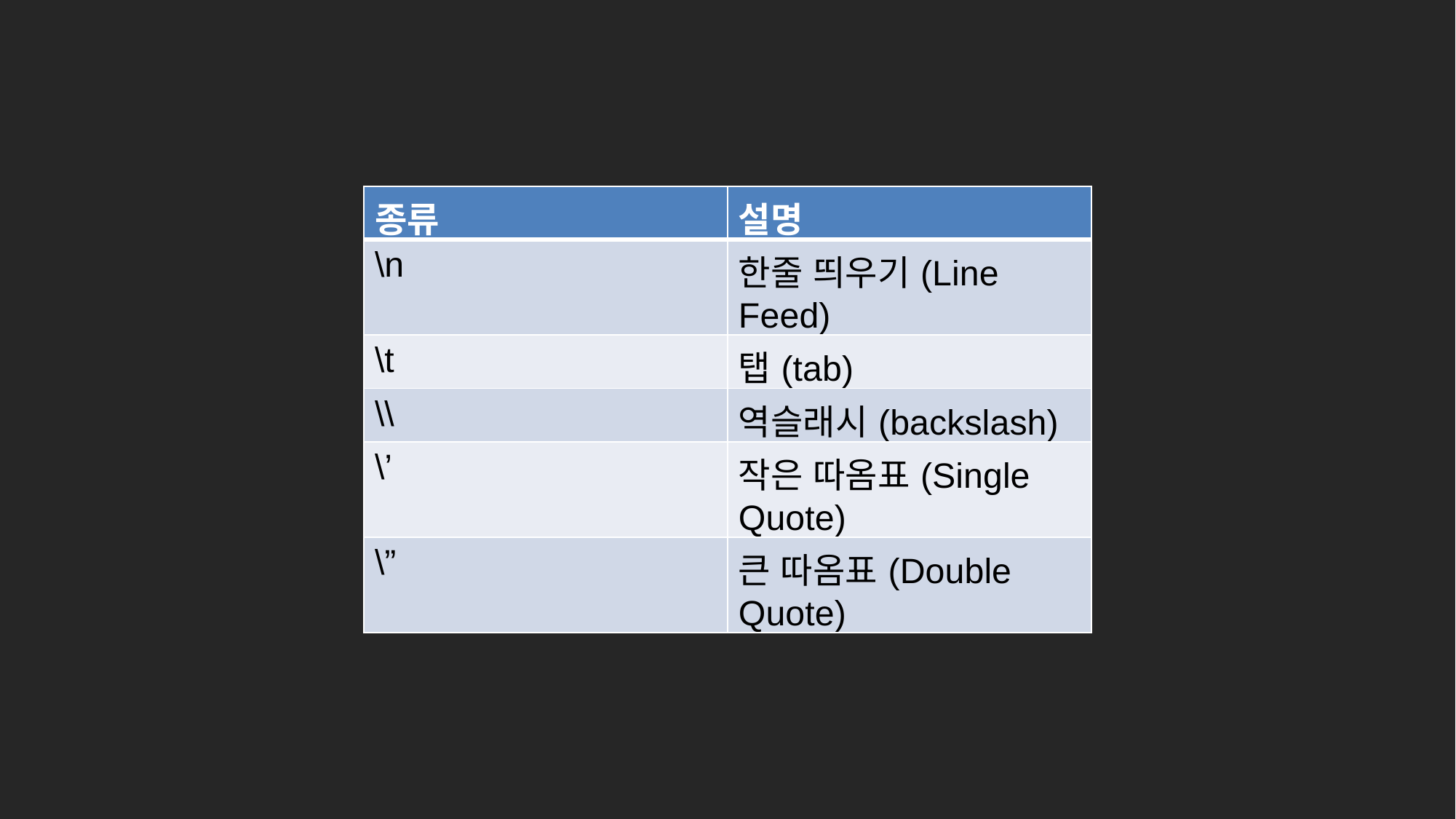

| 종류 | 설명 |
| --- | --- |
| \n | 한줄 띄우기(Line Feed) |
| \t | 탭(tab) |
| \\ | 역슬래시(backslash) |
| \’ | 작은 따옴표(Single Quote) |
| \” | 큰 따옴표(Double Quote) |
이스케이프문자